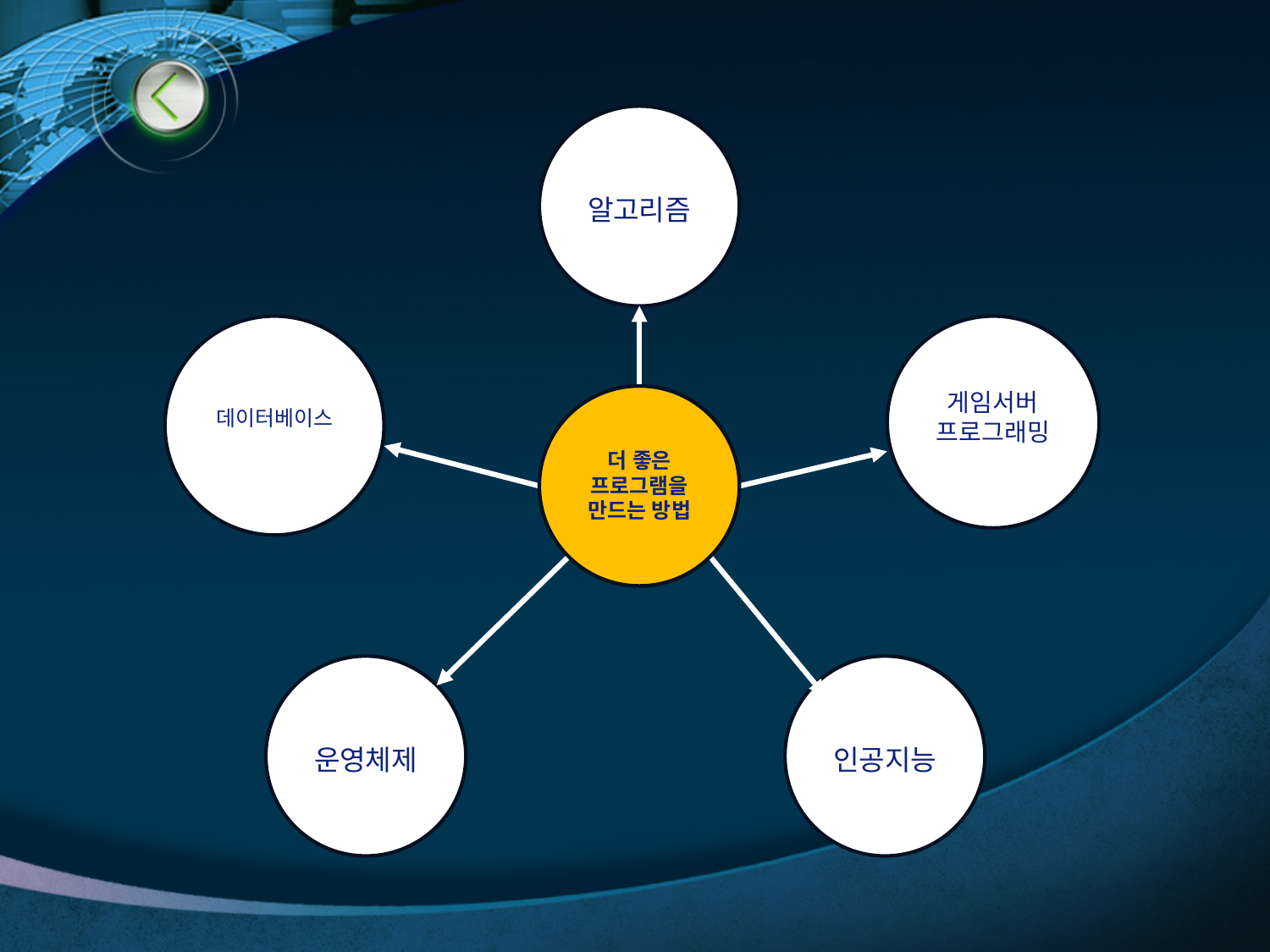

알고리즘

데이터베이스

게임서버 프로그래밍

자료구조

더 좋은 프로그램을 만드는 방법

운영체제

인공지능